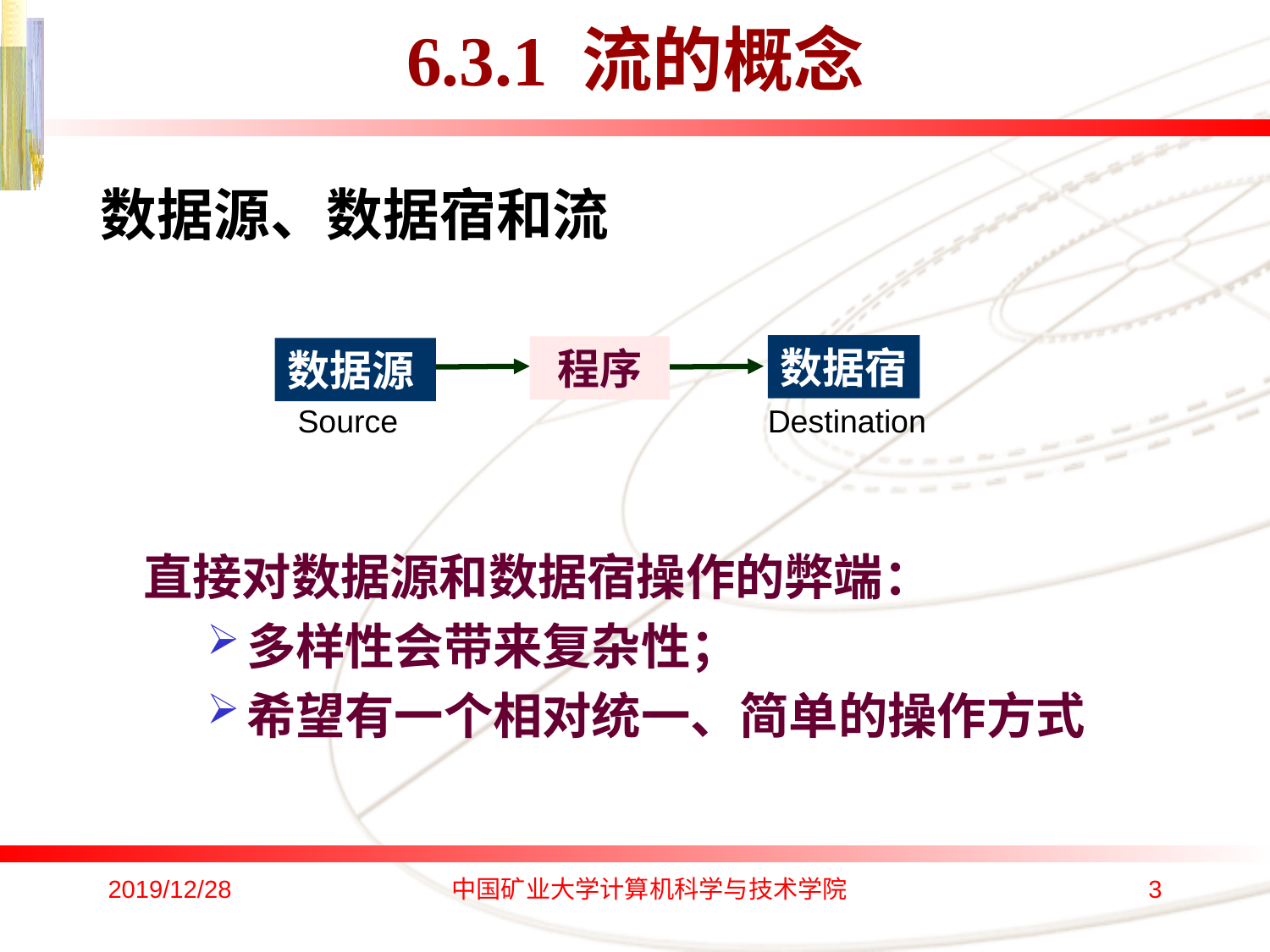

# 6.3.1 流的概念
数据源、数据宿和流

数据宿
程序
数据源

Source
Destination
直接对数据源和数据宿操作的弊端：
多样性会带来复杂性；
希望有一个相对统一、简单的操作方式

2019/12/28
中国矿业大学计算机科学与技术学院
3